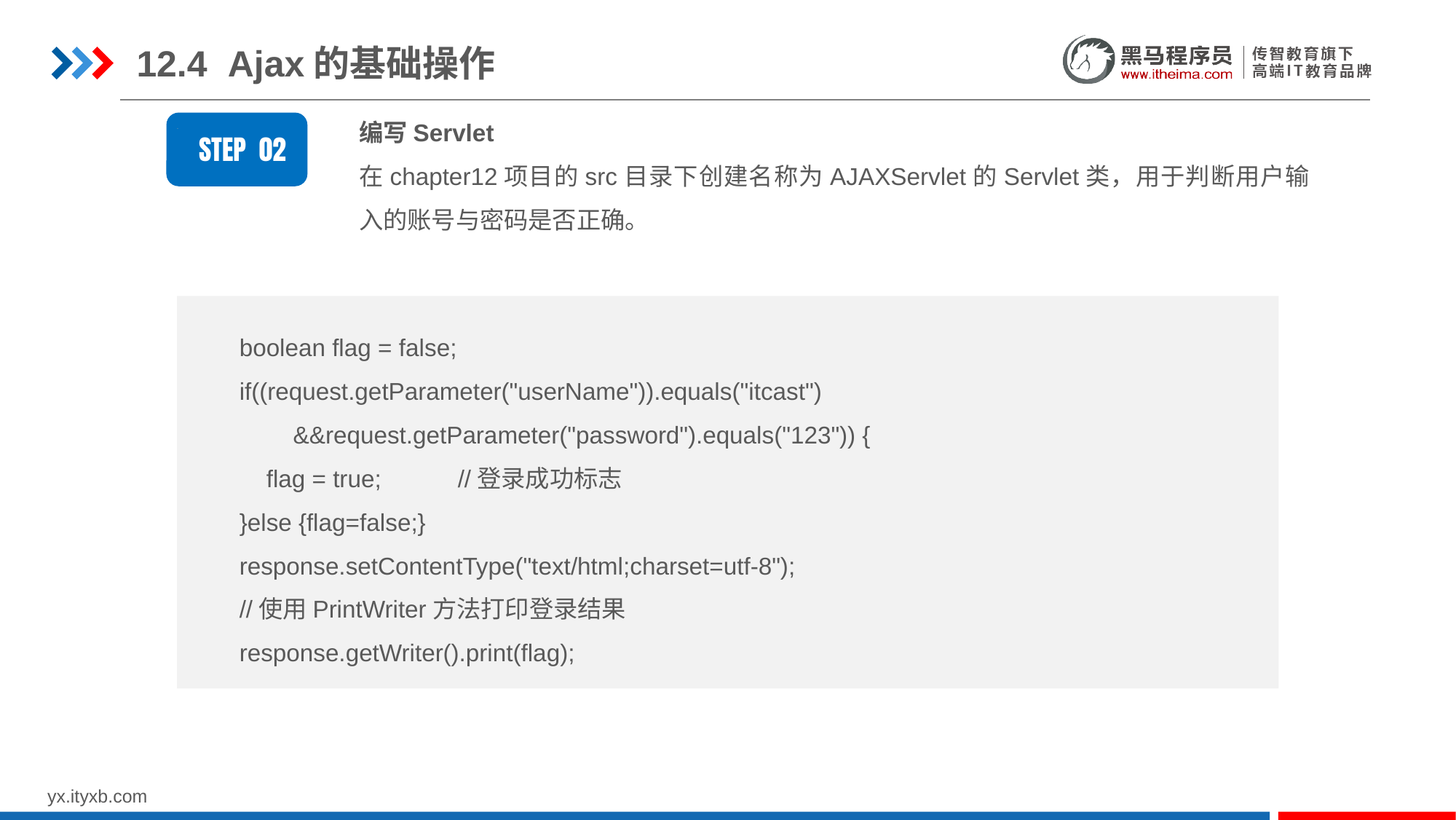

12.4  Ajax的基础操作
编写Servlet
在chapter12项目的src目录下创建名称为AJAXServlet的Servlet类，用于判断用户输入的账号与密码是否正确。

STEP  02

boolean flag = false;
if((request.getParameter("userName")).equals("itcast")
        &&request.getParameter("password").equals("123")) {
    flag = true;	//登录成功标志
}else {flag=false;}
response.setContentType("text/html;charset=utf-8");
//使用PrintWriter方法打印登录结果
response.getWriter().print(flag);